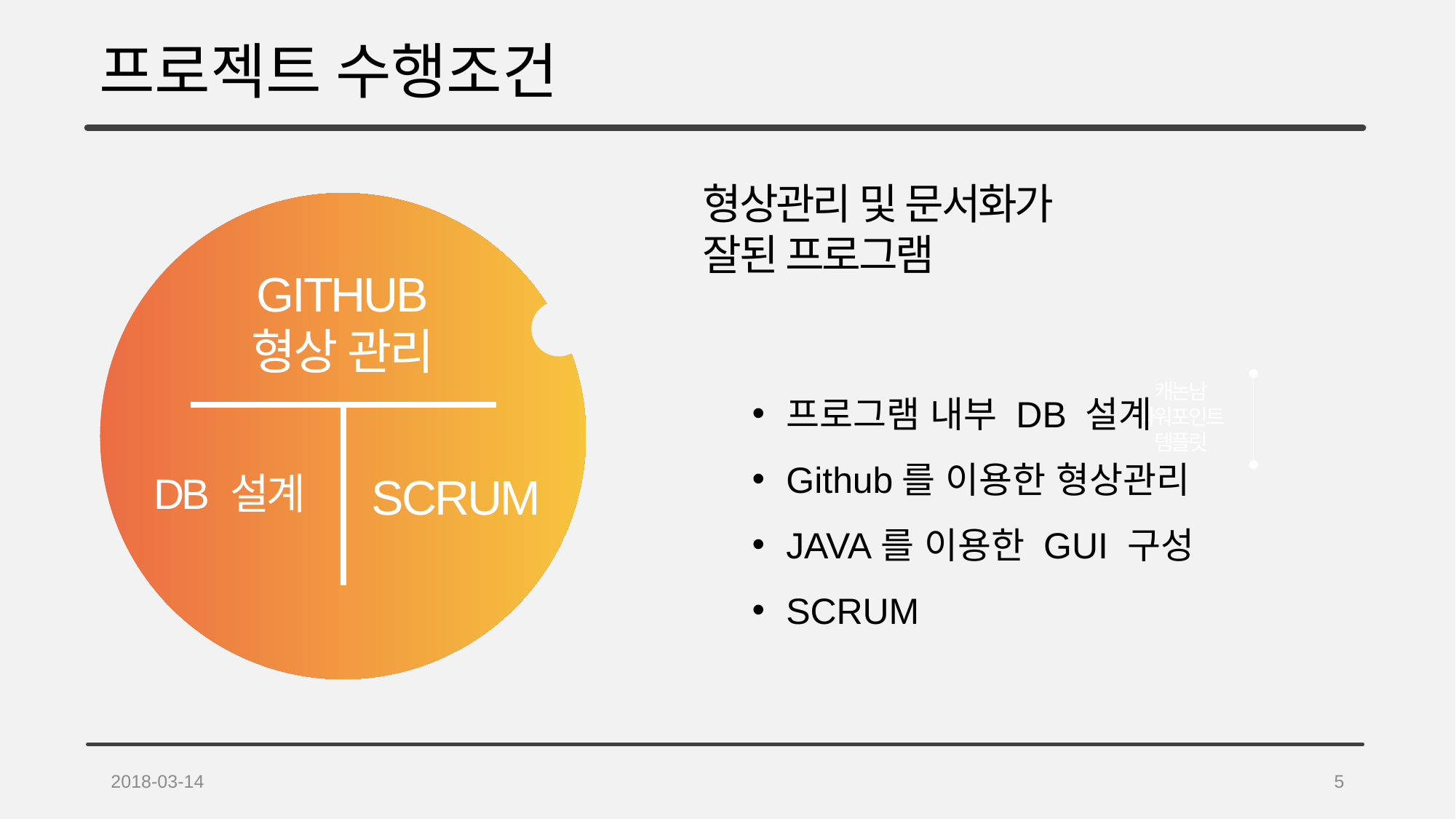

프로젝트 수행조건
형상관리 및 문서화가
잘된 프로그램

GITHUB
형상 관리

SCRUM
DB 설계
프로그램 내부 DB 설계
Github를 이용한 형상관리
JAVA를 이용한 GUI 구성
SCRUM
캐논남
파워포인트
템플릿
2018-03-14
5